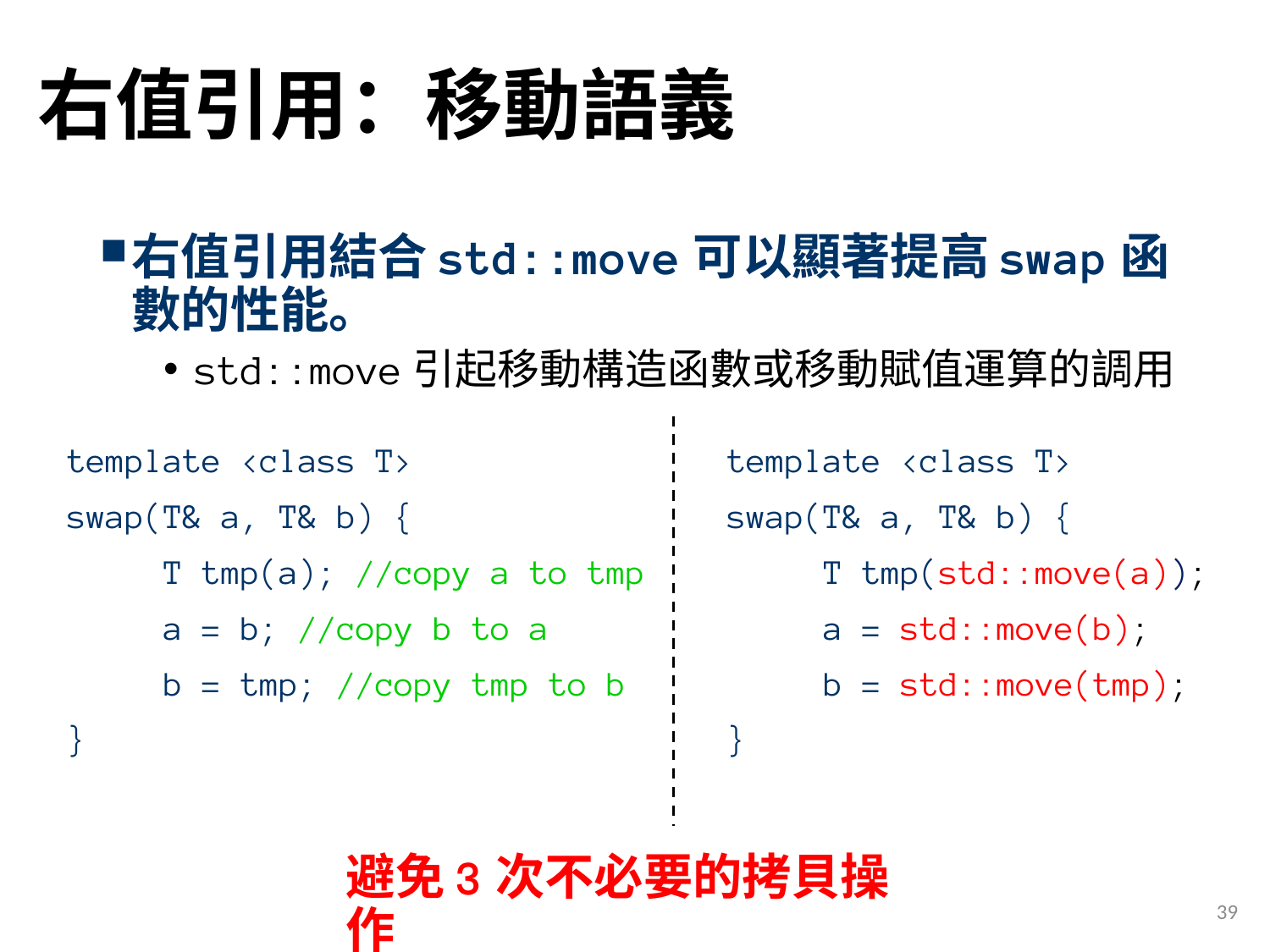

# 右值引用：移動語義
右值引用結合std::move可以顯著提高swap函數的性能。
std::move引起移動構造函數或移動賦值運算的調用
template <class T>
swap(T& a, T& b) {
     T tmp(a); //copy a to tmp
     a = b; //copy b to a
     b = tmp; //copy tmp to b
}
template <class T>
swap(T& a, T& b) {
     T tmp(std::move(a));
     a = std::move(b);
     b = std::move(tmp);
}
避免3次不必要的拷貝操作
39